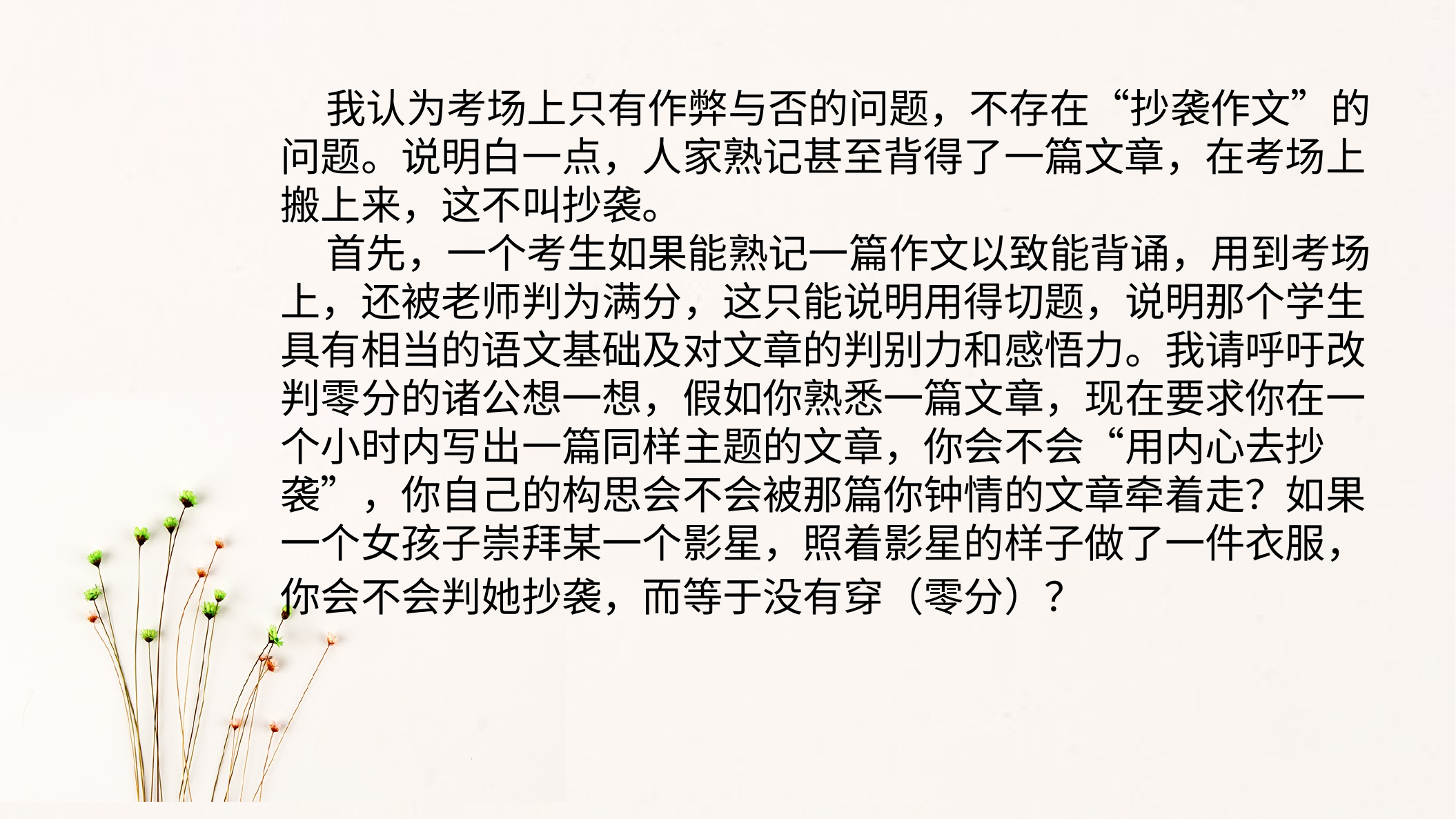

我认为考场上只有作弊与否的问题，不存在“抄袭作文”的问题。说明白一点，人家熟记甚至背得了一篇文章，在考场上搬上来，这不叫抄袭。
    首先，一个考生如果能熟记一篇作文以致能背诵，用到考场上，还被老师判为满分，这只能说明用得切题，说明那个学生具有相当的语文基础及对文章的判别力和感悟力。我请呼吁改判零分的诸公想一想，假如你熟悉一篇文章，现在要求你在一个小时内写出一篇同样主题的文章，你会不会“用内心去抄袭”，你自己的构思会不会被那篇你钟情的文章牵着走？如果一个女孩子崇拜某一个影星，照着影星的样子做了一件衣服，你会不会判她抄袭，而等于没有穿（零分）？